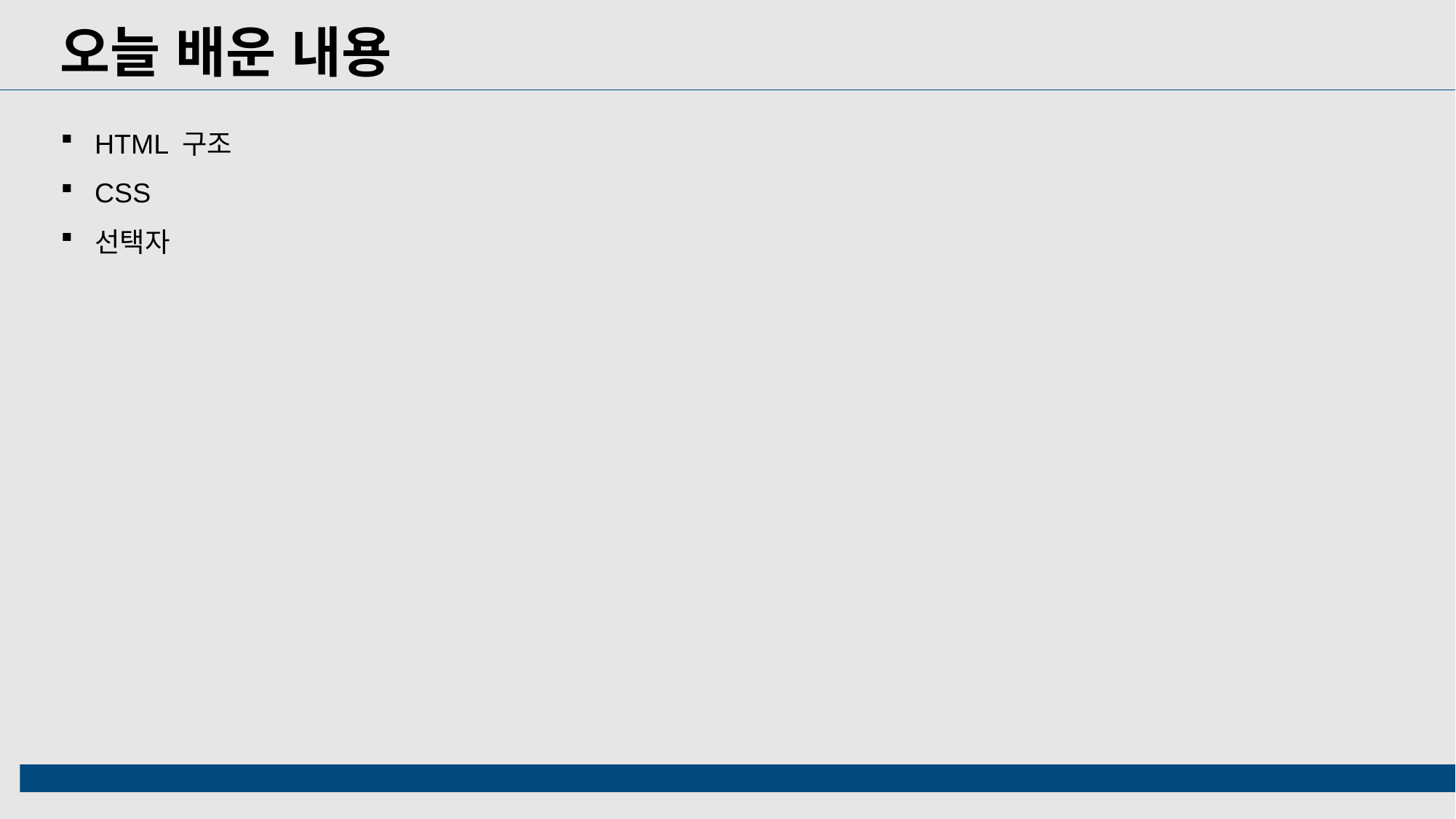

오늘 배운 내용
HTML 구조
CSS
선택자